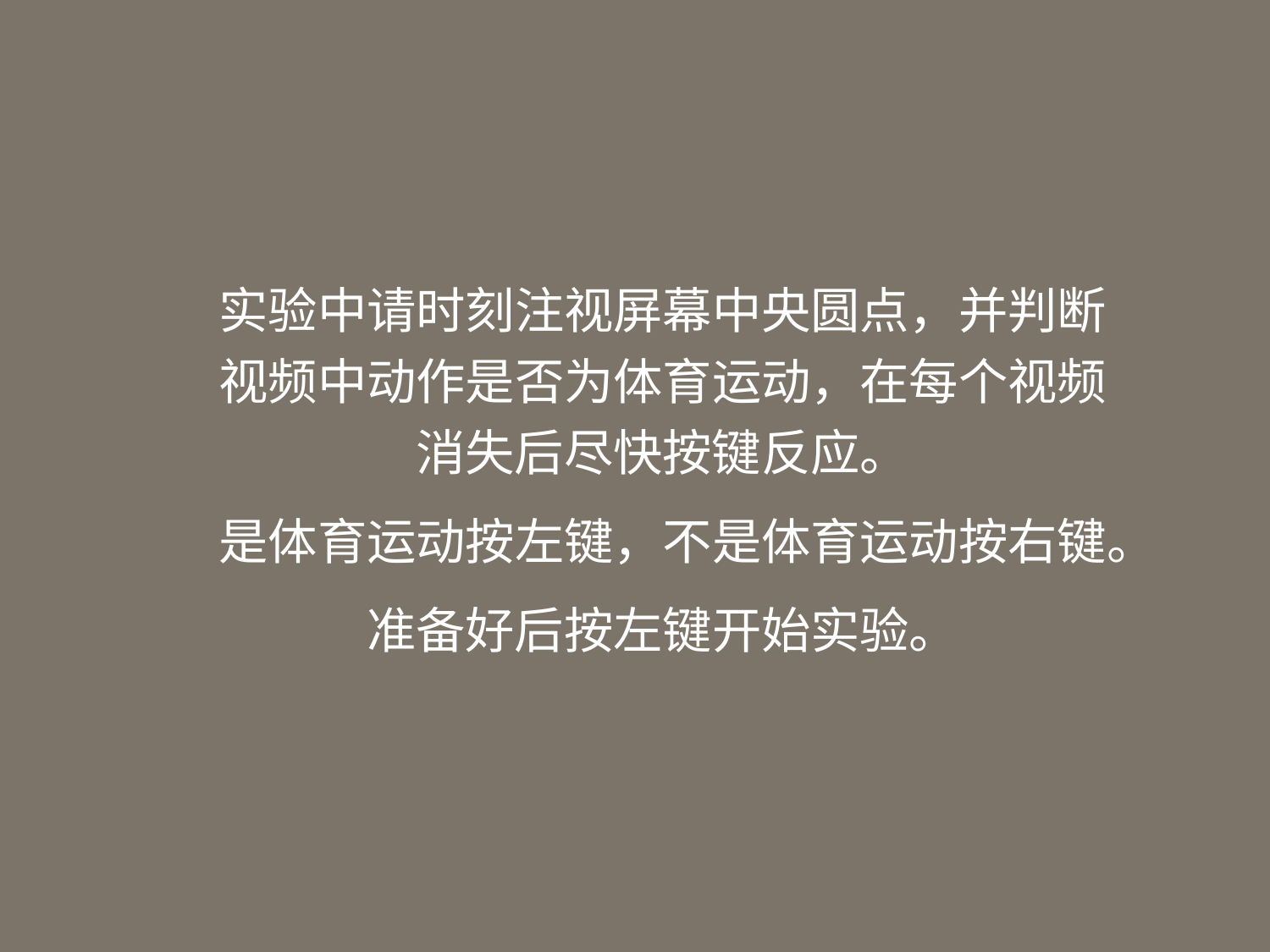

实验中请时刻注视屏幕中央圆点，并判断视频中动作是否为体育运动，在每个视频消失后尽快按键反应。
是体育运动按左键，不是体育运动按右键。
准备好后按左键开始实验。